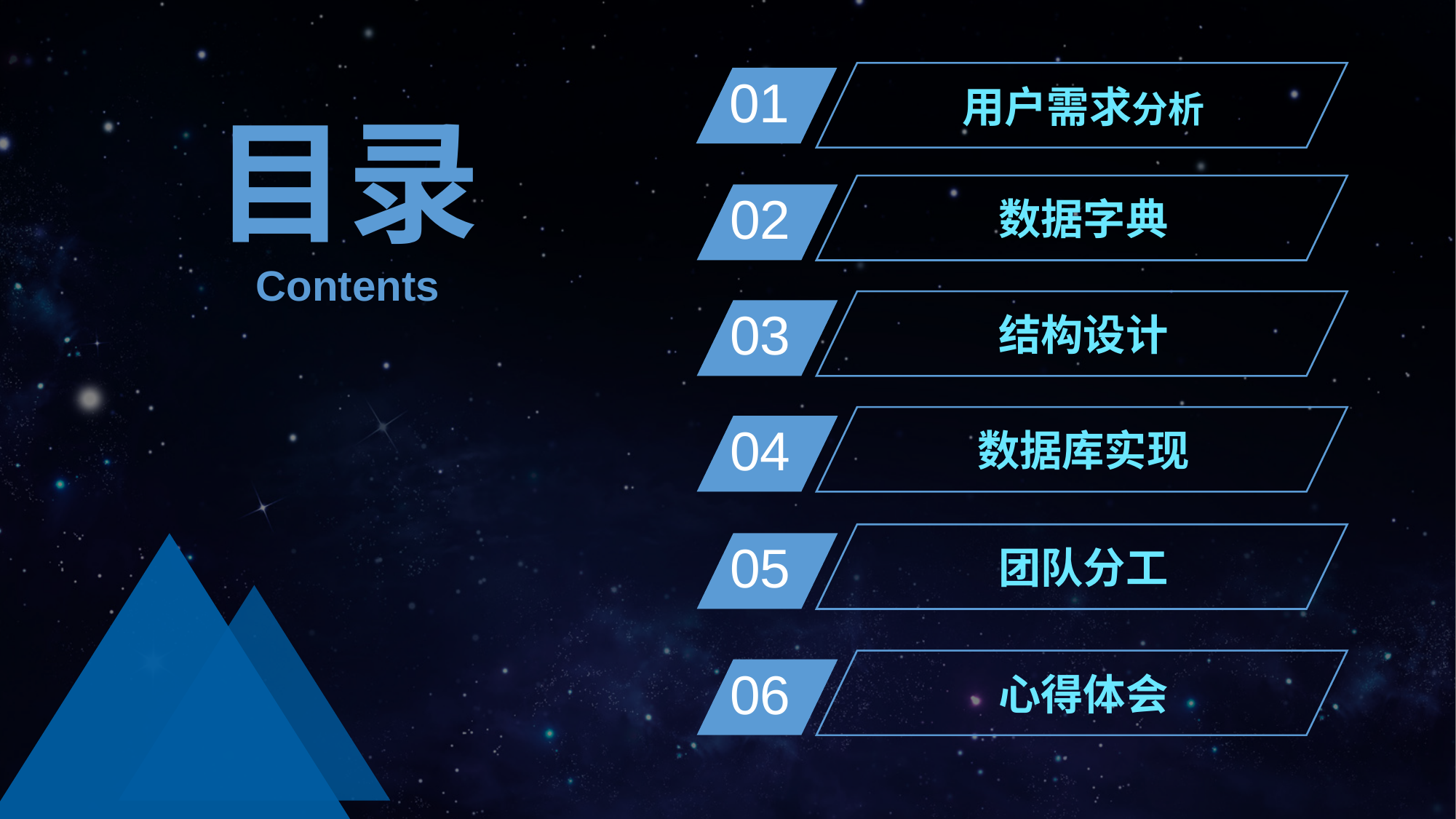

01

用户需求分析

数据字典
02

目录
Contents

结构设计
03

数据库实现
04

团队分工
05

心得体会
06